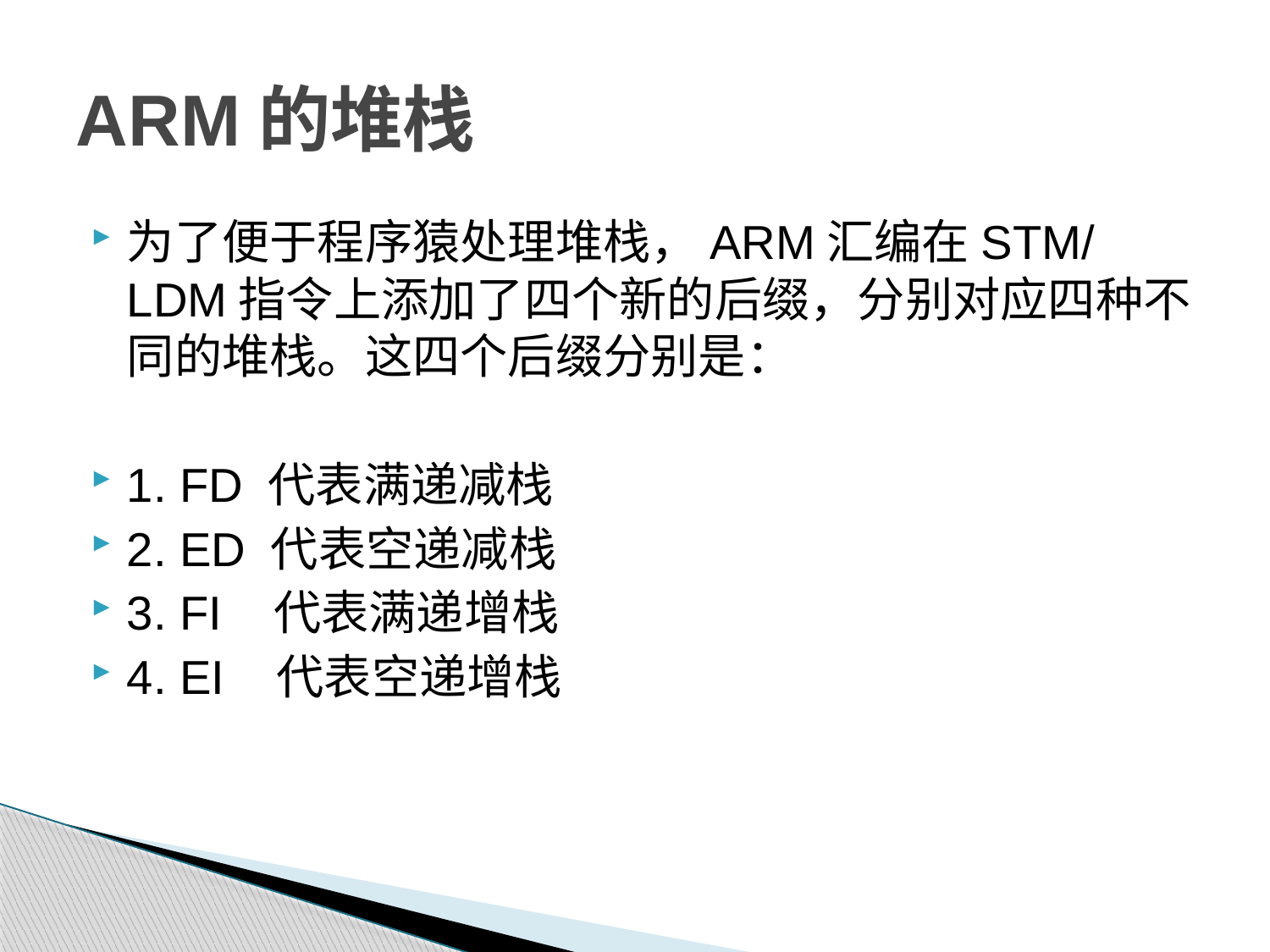

# ARM的堆栈
为了便于程序猿处理堆栈，ARM汇编在STM/LDM指令上添加了四个新的后缀，分别对应四种不同的堆栈。这四个后缀分别是：

1. FD 代表满递减栈
2. ED 代表空递减栈
3. FI   代表满递增栈
4. EI   代表空递增栈